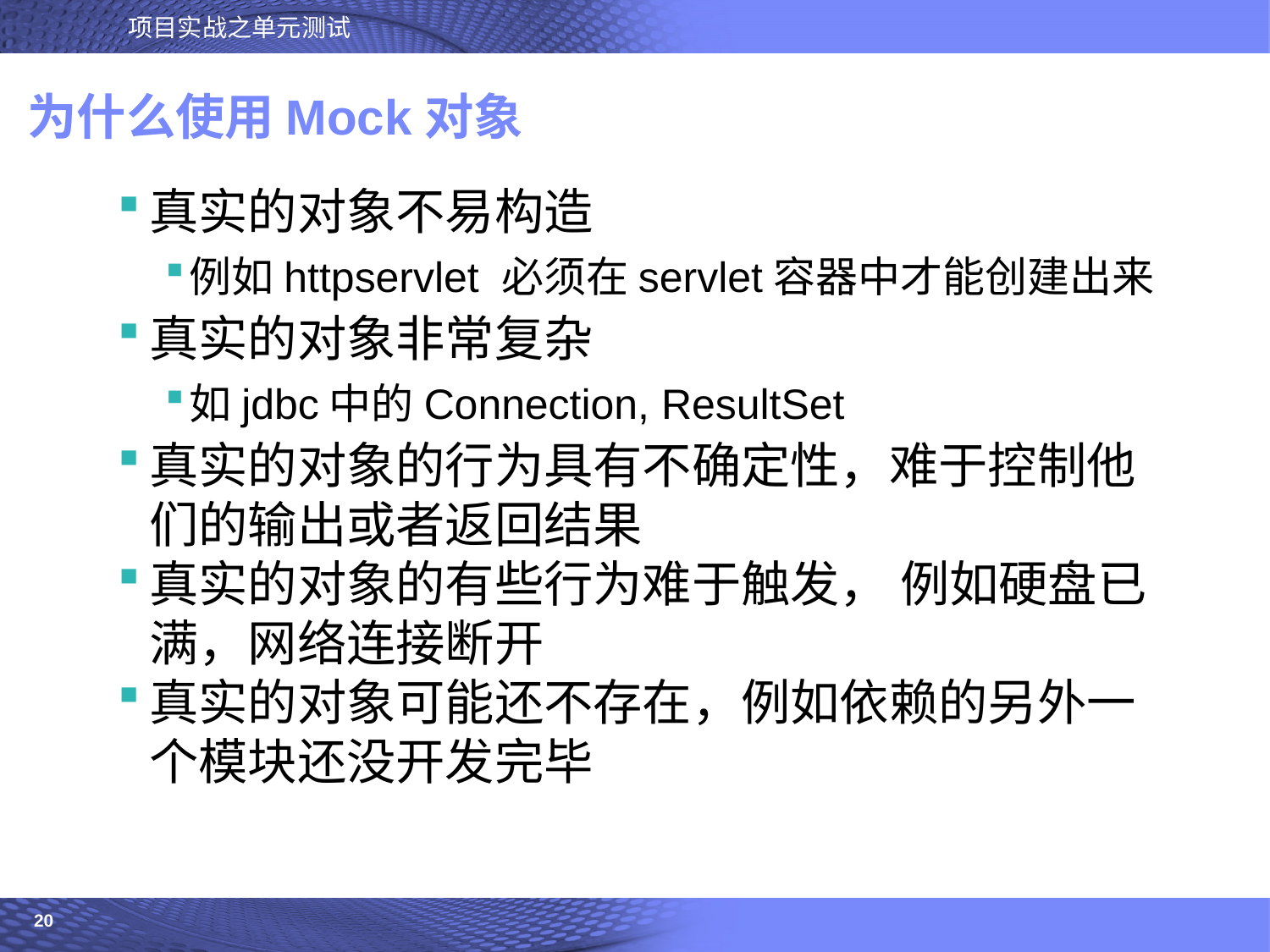

# 为什么使用Mock对象
真实的对象不易构造
例如httpservlet 必须在servlet容器中才能创建出来
真实的对象非常复杂
如jdbc中的Connection, ResultSet
真实的对象的行为具有不确定性，难于控制他们的输出或者返回结果
真实的对象的有些行为难于触发， 例如硬盘已满，网络连接断开
真实的对象可能还不存在，例如依赖的另外一个模块还没开发完毕
20